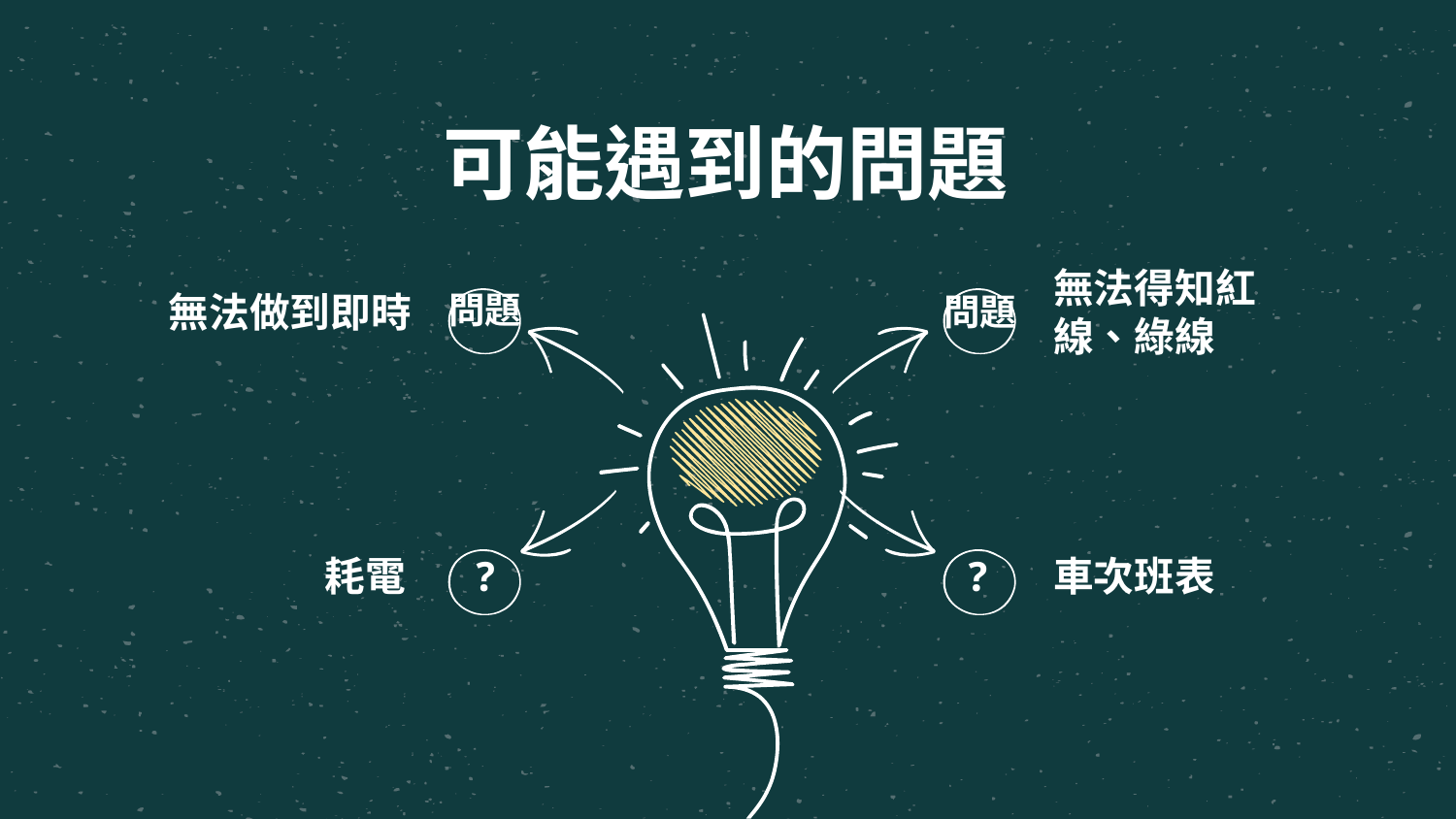

# 可能遇到的問題
無法做到即時
無法得知紅線、綠線
問題
問題

耗電
車次班表
?
?